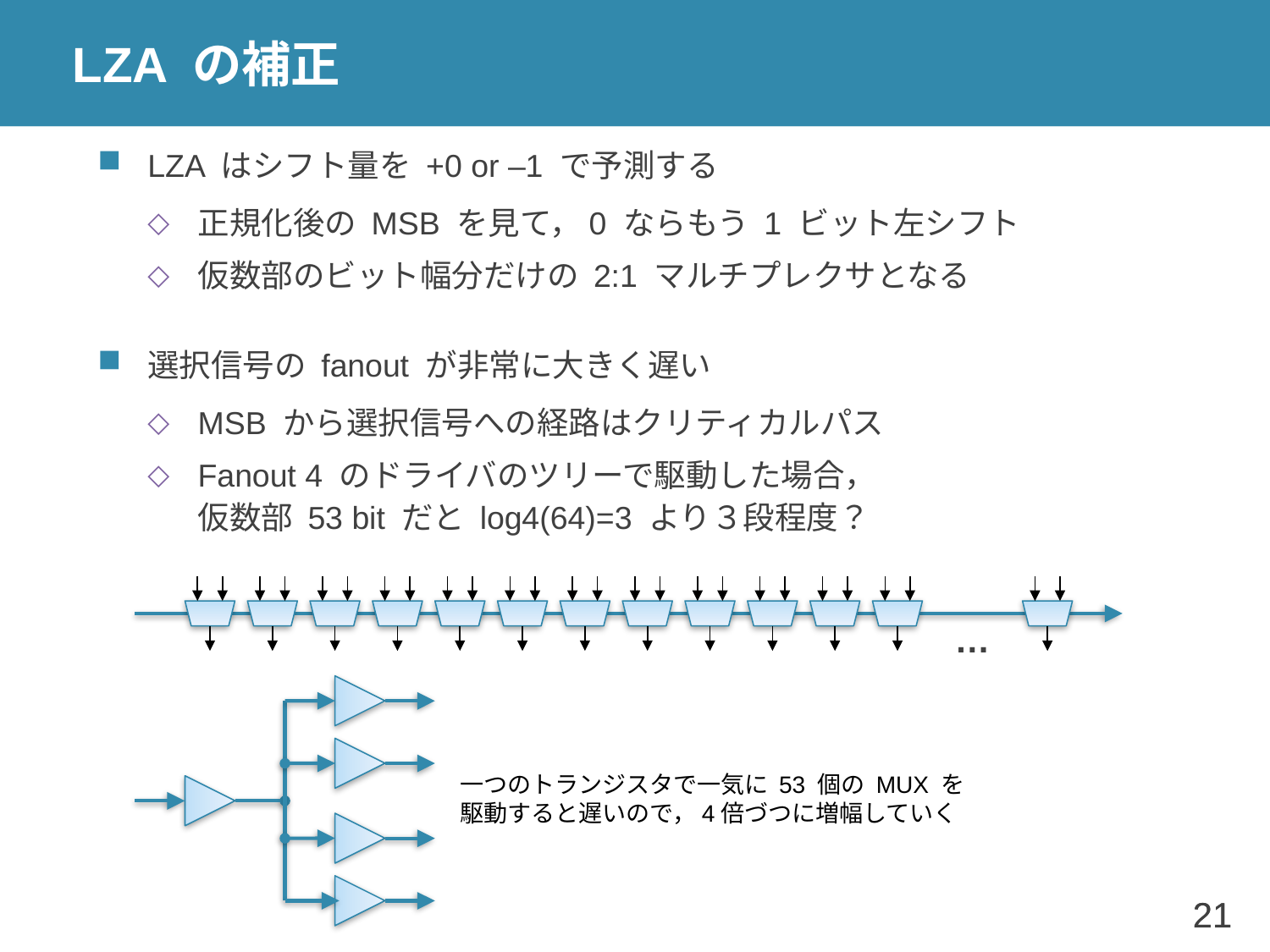

# LZA の補正
LZA はシフト量を +0 or –1 で予測する
正規化後の MSB を見て，0 ならもう 1 ビット左シフト
仮数部のビット幅分だけの 2:1 マルチプレクサとなる
選択信号の fanout が非常に大きく遅い
MSB から選択信号への経路はクリティカルパス
Fanout 4 のドライバのツリーで駆動した場合，
仮数部 53 bit だと log4(64)=3 より３段程度？

…

一つのトランジスタで一気に 53 個の MUX を
駆動すると遅いので，4倍づつに増幅していく